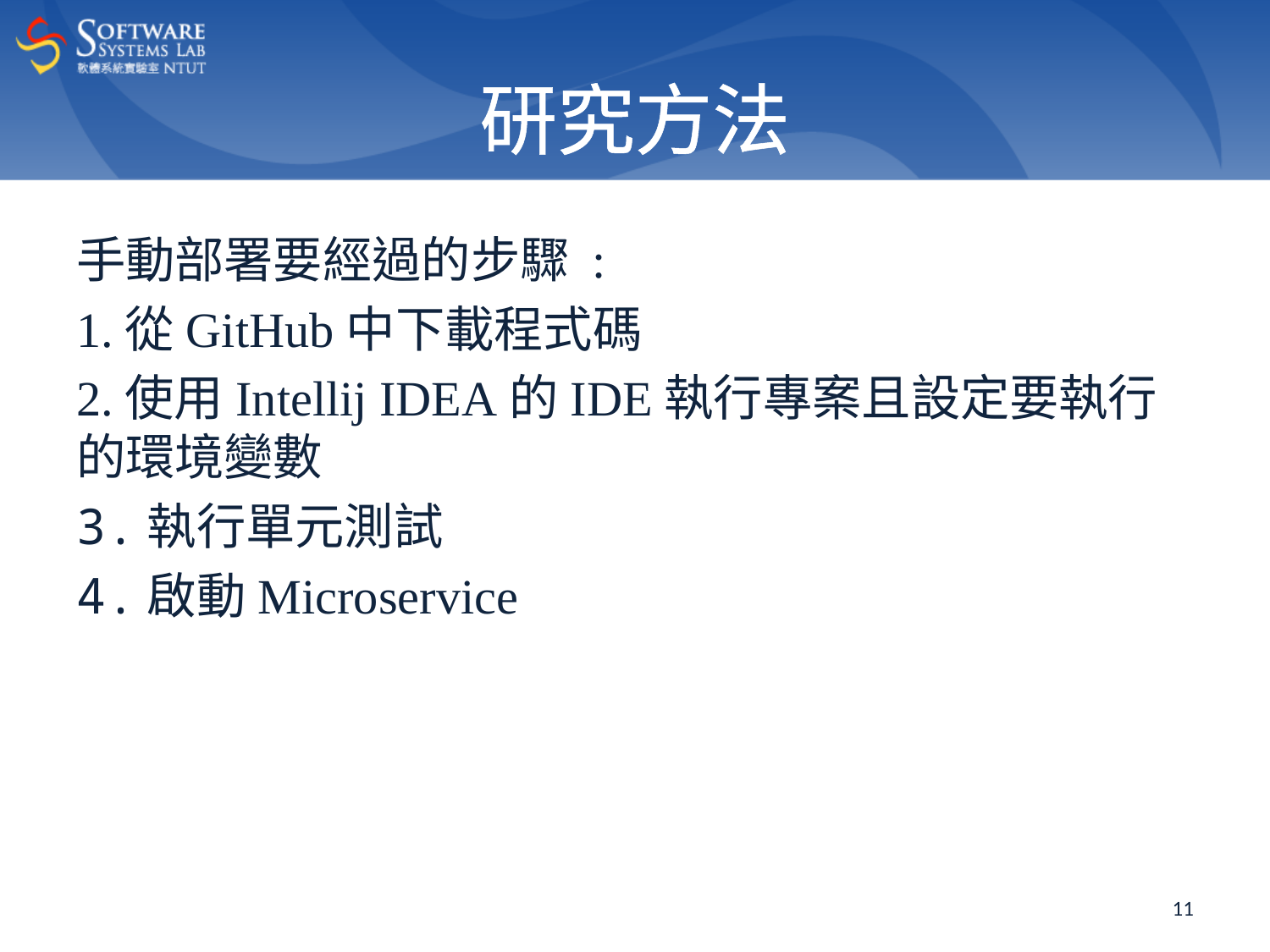

# 研究方法
手動部署要經過的步驟 :
1.從GitHub中下載程式碼
2.使用Intellij IDEA的IDE執行專案且設定要執行的環境變數
3.執行單元測試
4.啟動Microservice

11